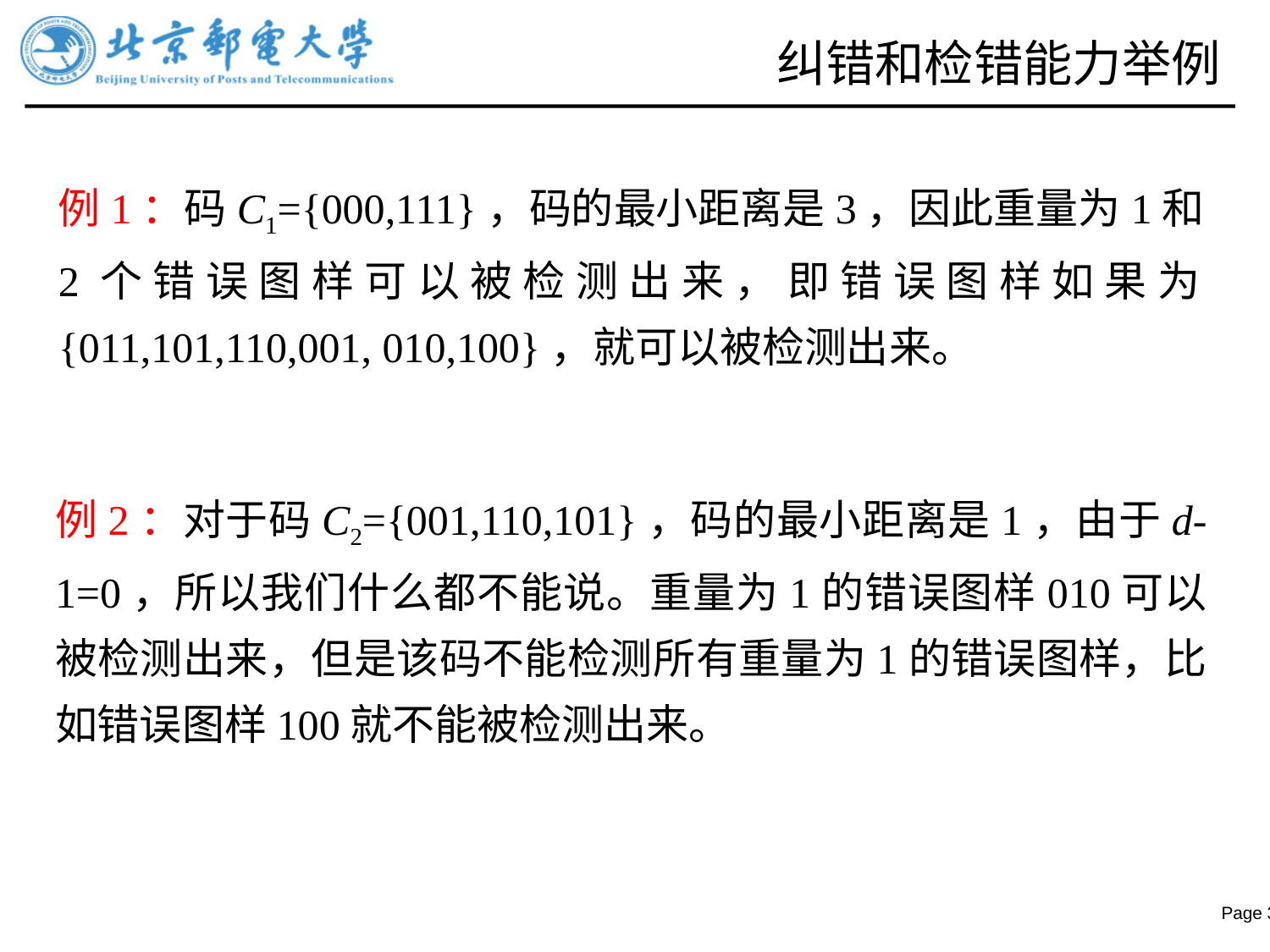

# 纠错和检错能力举例
例1：码C1={000,111}，码的最小距离是3，因此重量为1和2个错误图样可以被检测出来，即错误图样如果为{011,101,110,001, 010,100}，就可以被检测出来。
例2：对于码C2={001,110,101}，码的最小距离是1，由于d-1=0，所以我们什么都不能说。重量为1的错误图样010可以被检测出来，但是该码不能检测所有重量为1的错误图样，比如错误图样100就不能被检测出来。